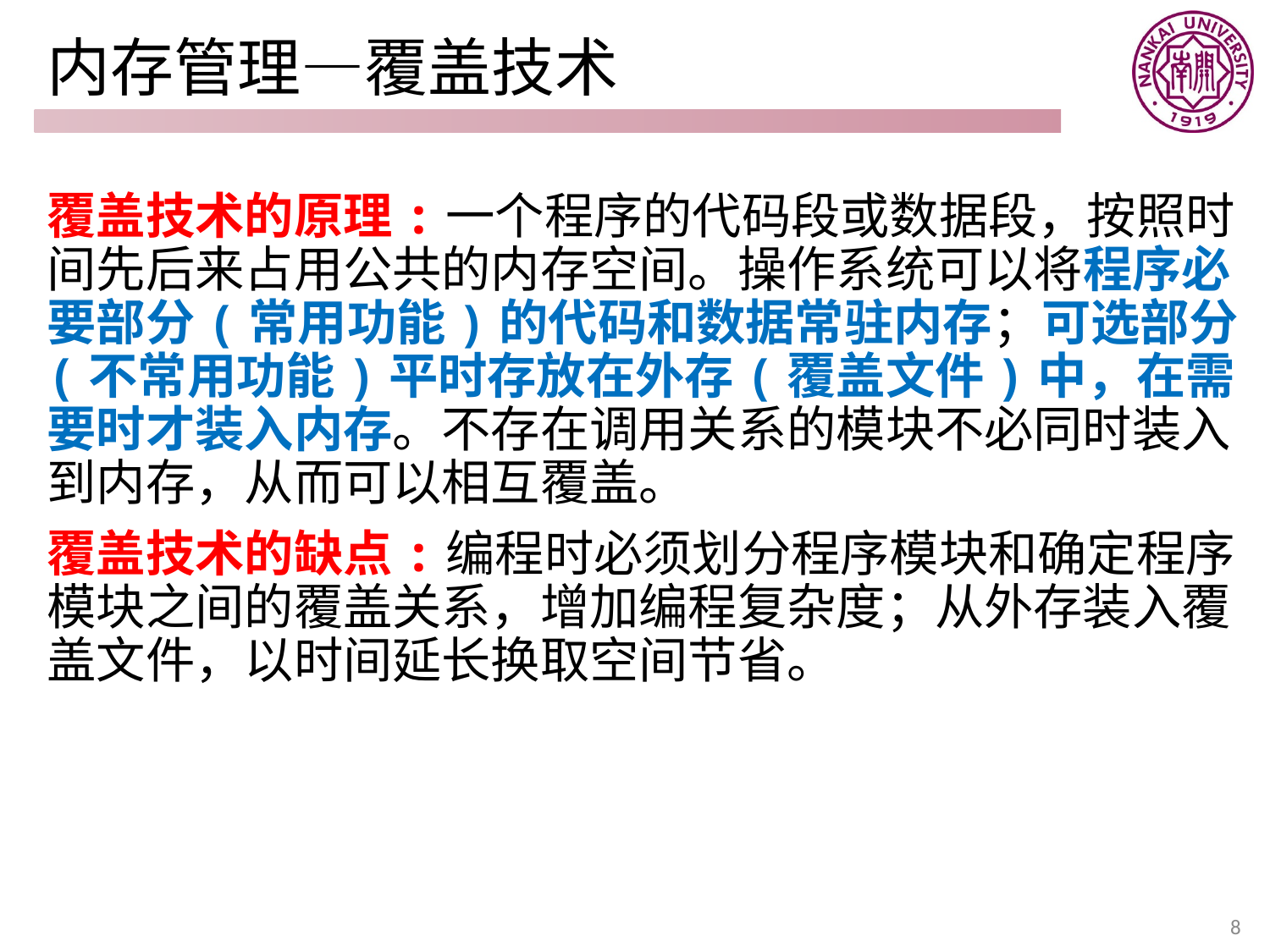

# 内存管理—覆盖技术
覆盖技术的原理:一个程序的代码段或数据段，按照时间先后来占用公共的内存空间。操作系统可以将程序必要部分(常用功能)的代码和数据常驻内存；可选部分(不常用功能)平时存放在外存(覆盖文件)中，在需要时才装入内存。不存在调用关系的模块不必同时装入到内存，从而可以相互覆盖。
覆盖技术的缺点:编程时必须划分程序模块和确定程序模块之间的覆盖关系，增加编程复杂度；从外存装入覆盖文件，以时间延长换取空间节省。
8